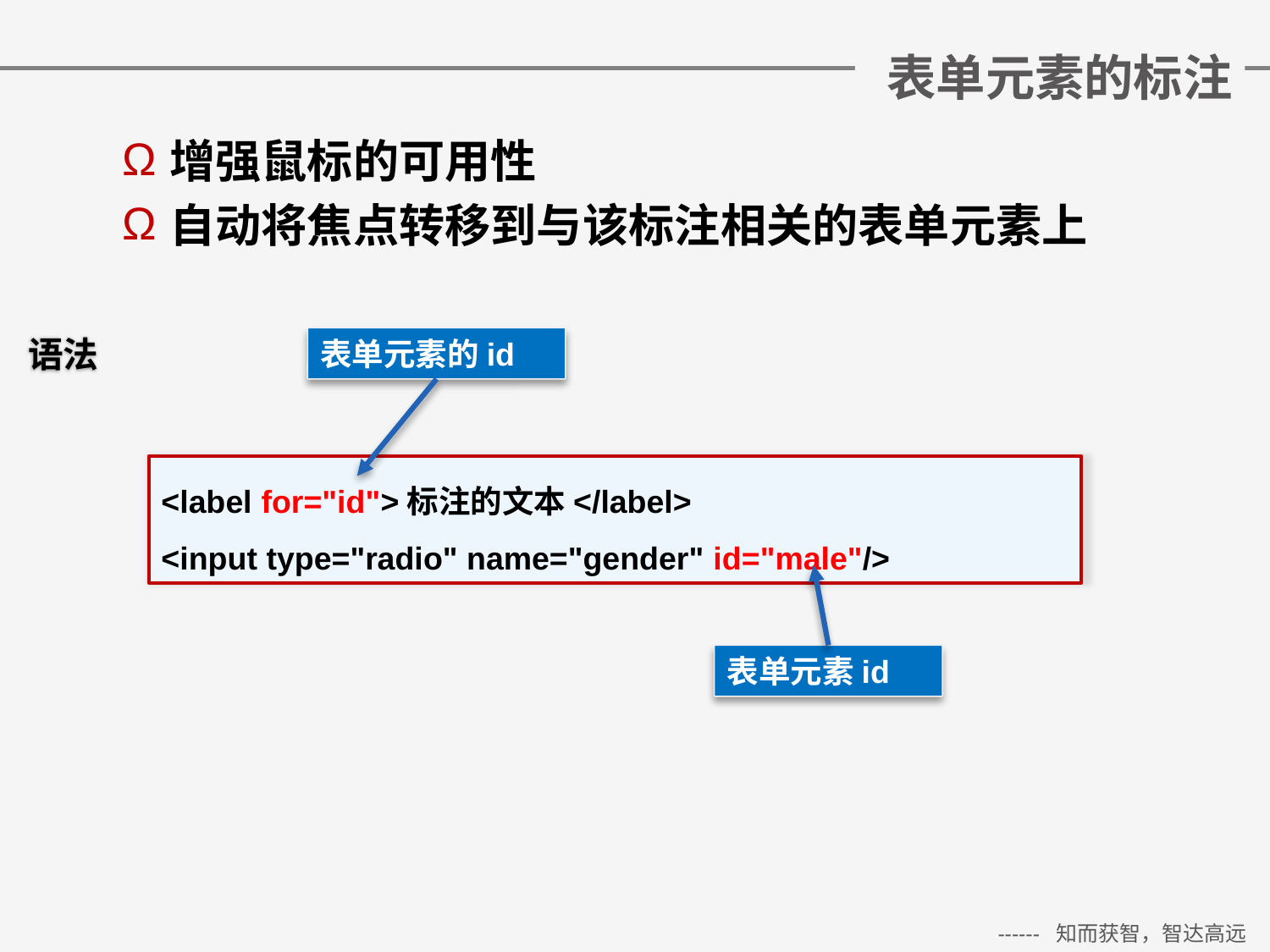

# 表单元素的标注
增强鼠标的可用性
自动将焦点转移到与该标注相关的表单元素上
语法
表单元素的id
<label for="id">标注的文本</label>
<input type="radio" name="gender" id="male"/>
表单元素id